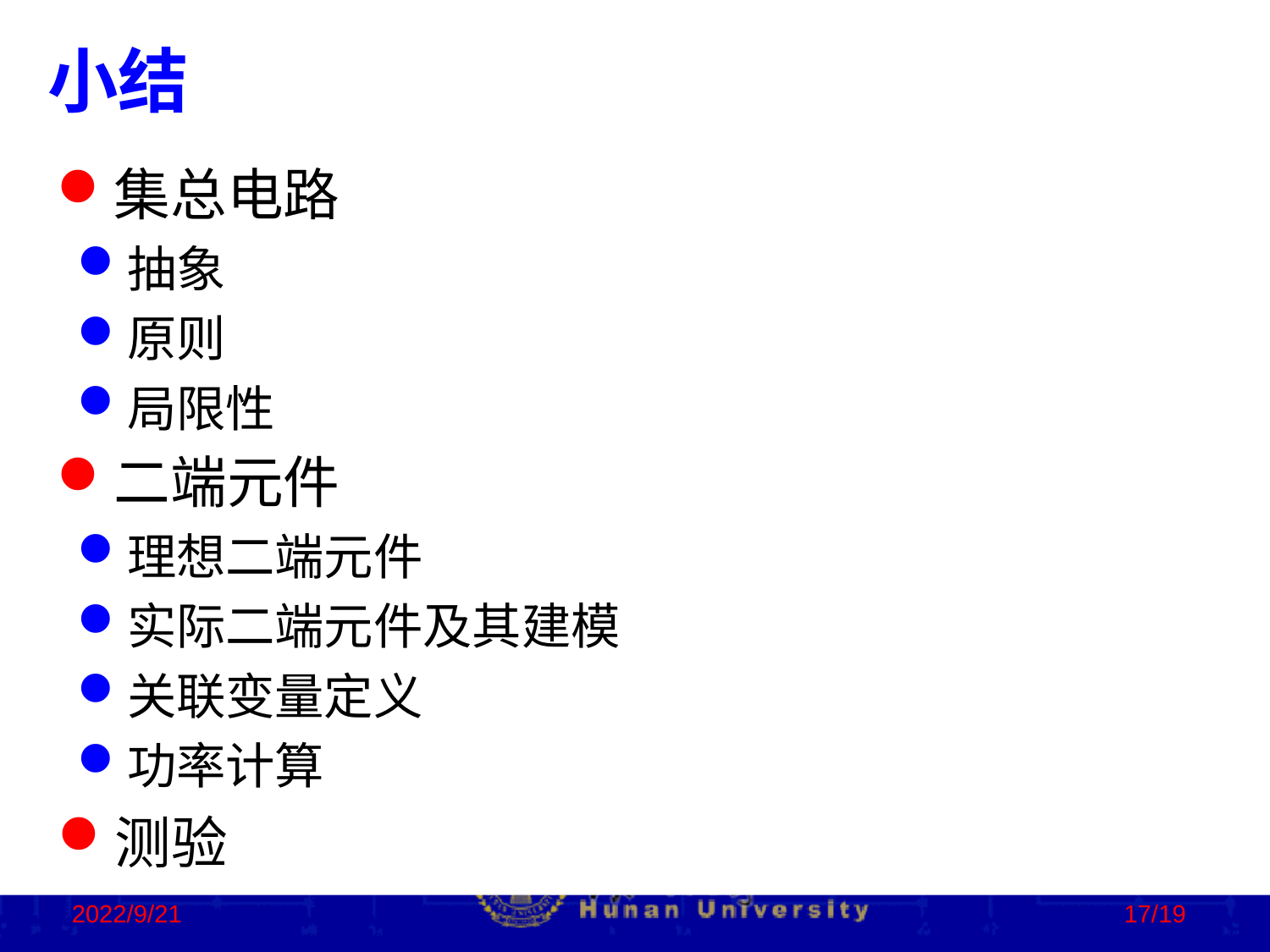

小结
集总电路
抽象
原则
局限性
二端元件
理想二端元件
实际二端元件及其建模
关联变量定义
功率计算
测验
2022/9/21
17/19